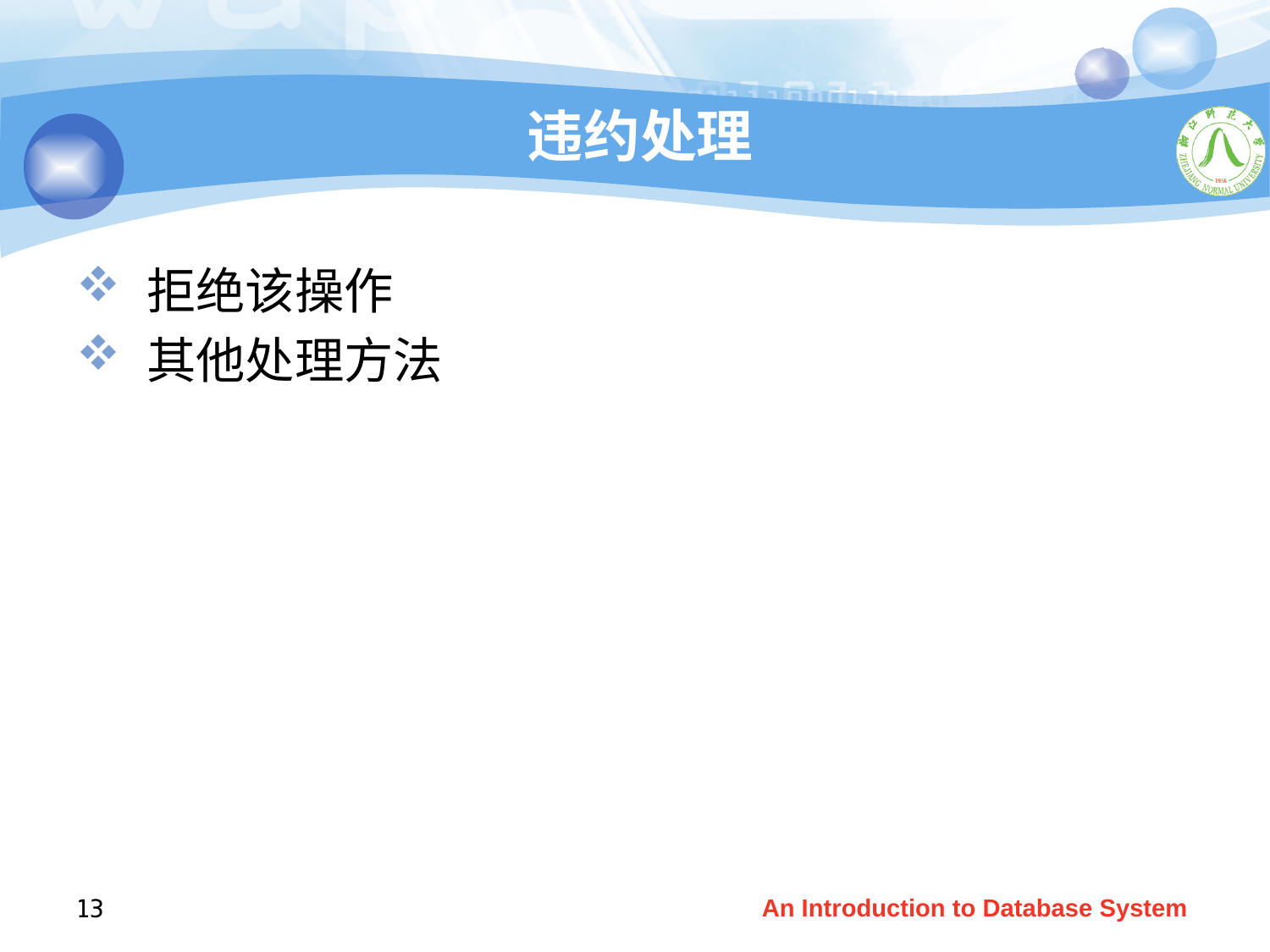

# 违约处理
 拒绝该操作
 其他处理方法
13
An Introduction to Database System